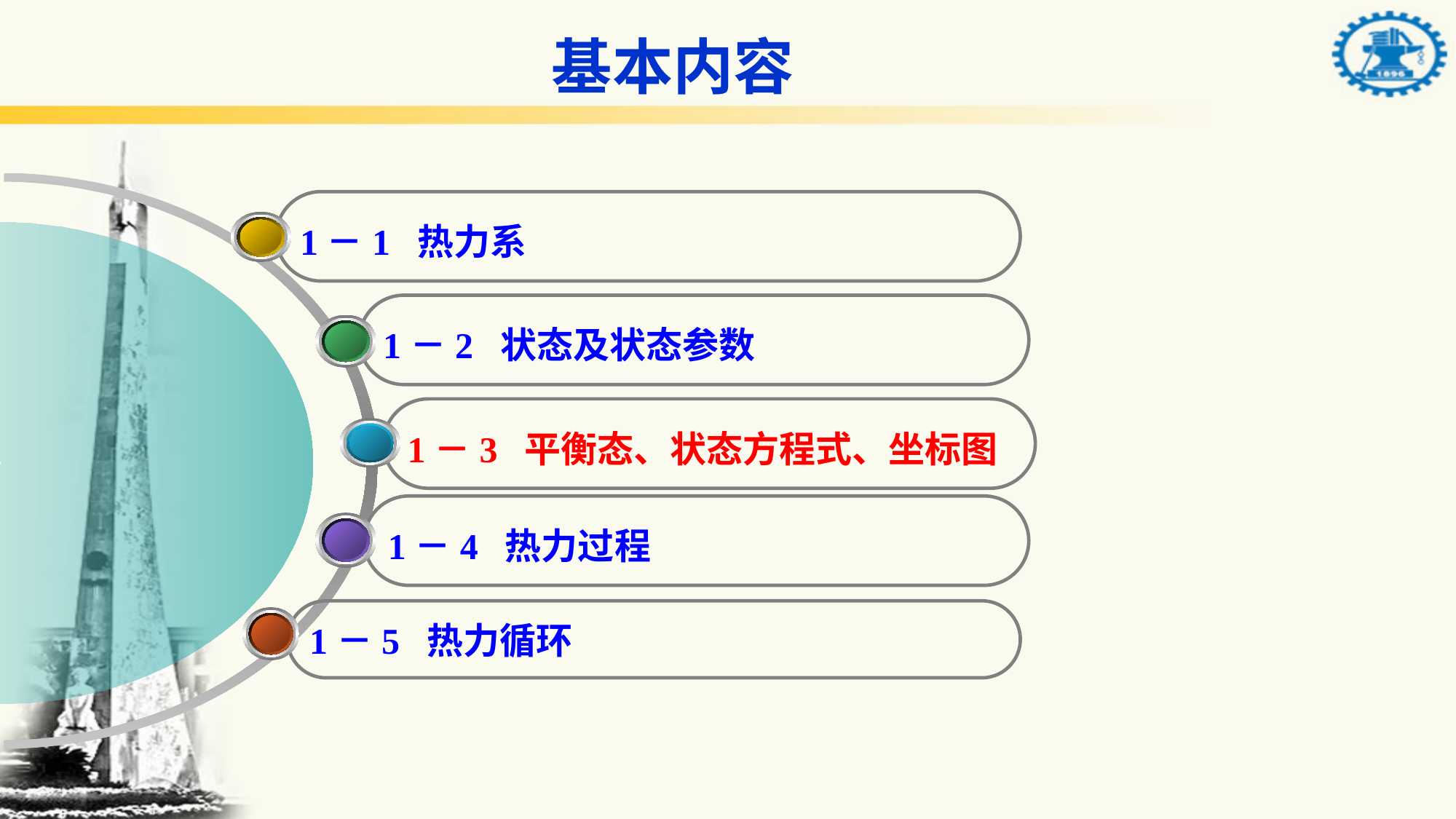

基本内容

1－1  热力系

1－2  状态及状态参数

1－3  平衡态、状态方程式、坐标图

1－4  热力过程

1－5  热力循环